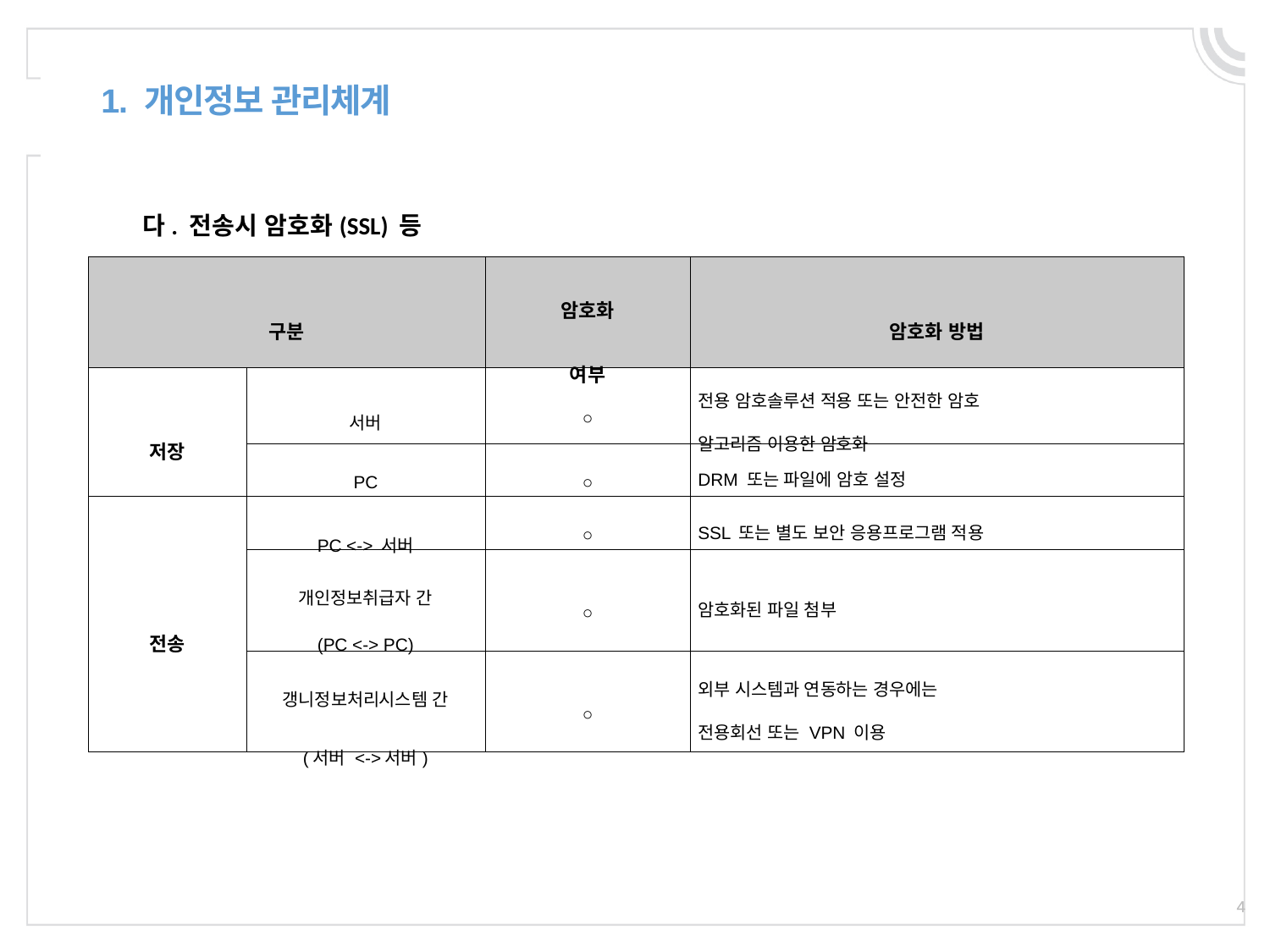

1. 개인정보 관리체계
다. 전송시 암호화(SSL) 등
| 구분 |  | 암호화 여부 | 암호화 방법 |
| --- | --- | --- | --- |
| 저장 | 서버 | ○ | 전용 암호솔루션 적용 또는 안전한 암호 알고리즘 이용한 암호화 |
|  | PC | ○ | DRM 또는 파일에 암호 설정 |
| 전송 | PC <-> 서버 | ○ | SSL 또는 별도 보안 응용프로그램 적용 |
|  | 개인정보취급자 간 (PC <-> PC) | ○ | 암호화된 파일 첨부 |
|  | 갱니정보처리시스템 간 (서버 <->서버) | ○ | 외부 시스템과 연동하는 경우에는 전용회선 또는 VPN 이용 |